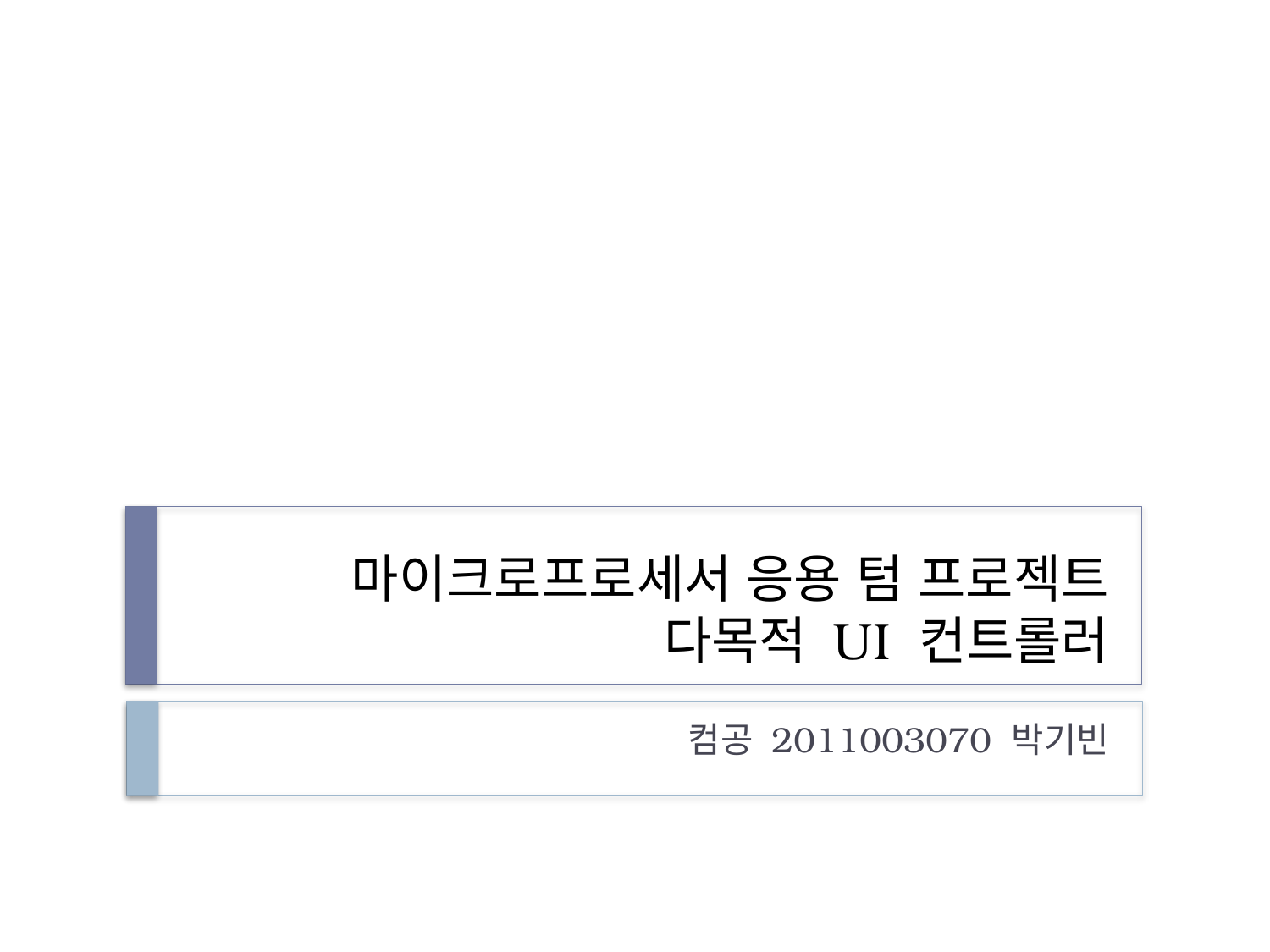

# 마이크로프로세서 응용 텀 프로젝트 다목적 UI 컨트롤러
컴공 2011003070 박기빈